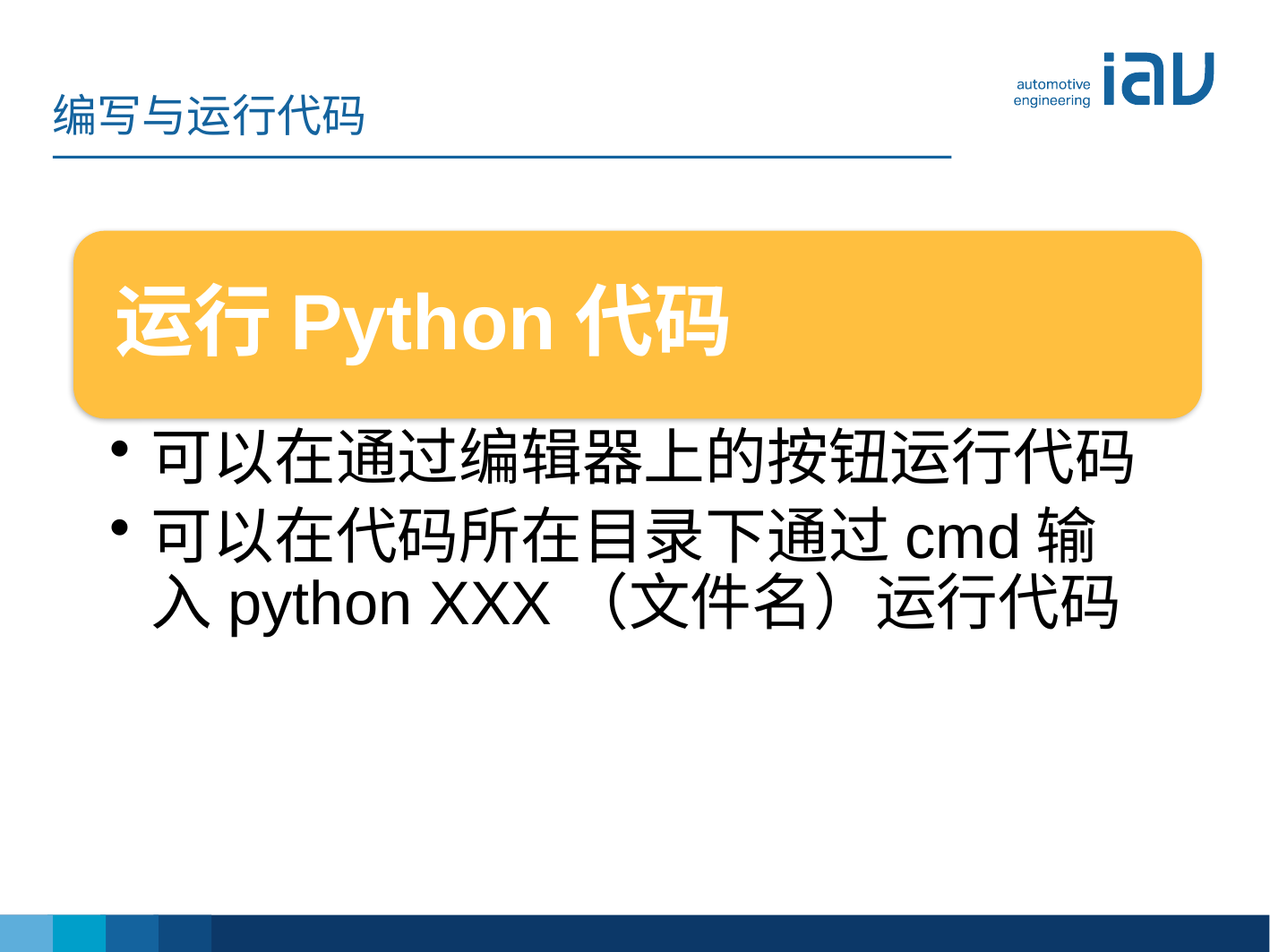

# 编写与运行代码
运行Python代码
可以在通过编辑器上的按钮运行代码
可以在代码所在目录下通过cmd输入python XXX（文件名）运行代码